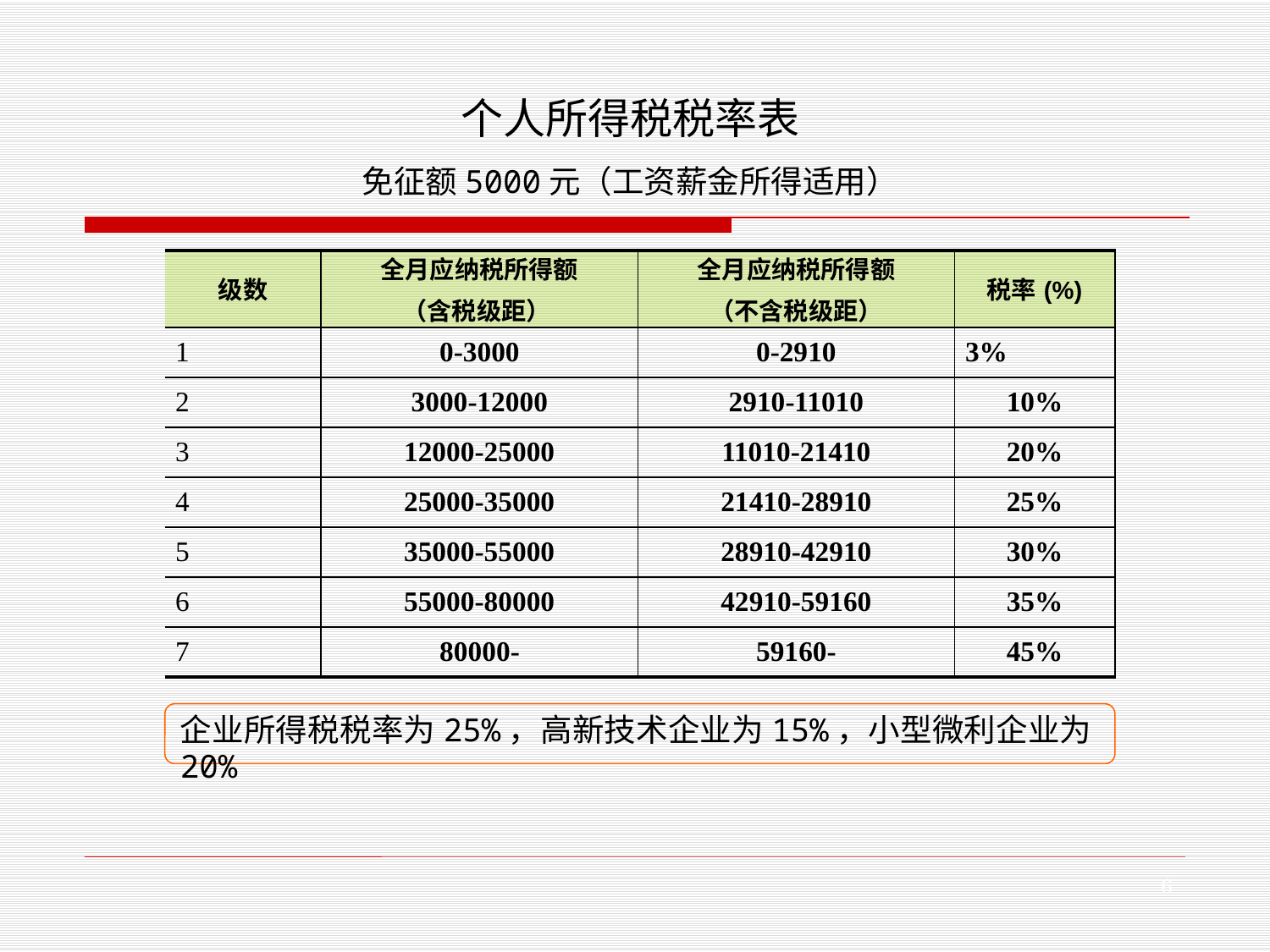

个人所得税税率表
免征额5000元（工资薪金所得适用）
| 级数 | 全月应纳税所得额 （含税级距） | 全月应纳税所得额 （不含税级距） | 税率(%) |
| --- | --- | --- | --- |
| 1 | 0-3000 | 0-2910 | 3% |
| 2 | 3000-12000 | 2910-11010 | 10% |
| 3 | 12000-25000 | 11010-21410 | 20% |
| 4 | 25000-35000 | 21410-28910 | 25% |
| 5 | 35000-55000 | 28910-42910 | 30% |
| 6 | 55000-80000 | 42910-59160 | 35% |
| 7 | 80000- | 59160- | 45% |

企业所得税税率为25%，高新技术企业为15%，小型微利企业为20%
6